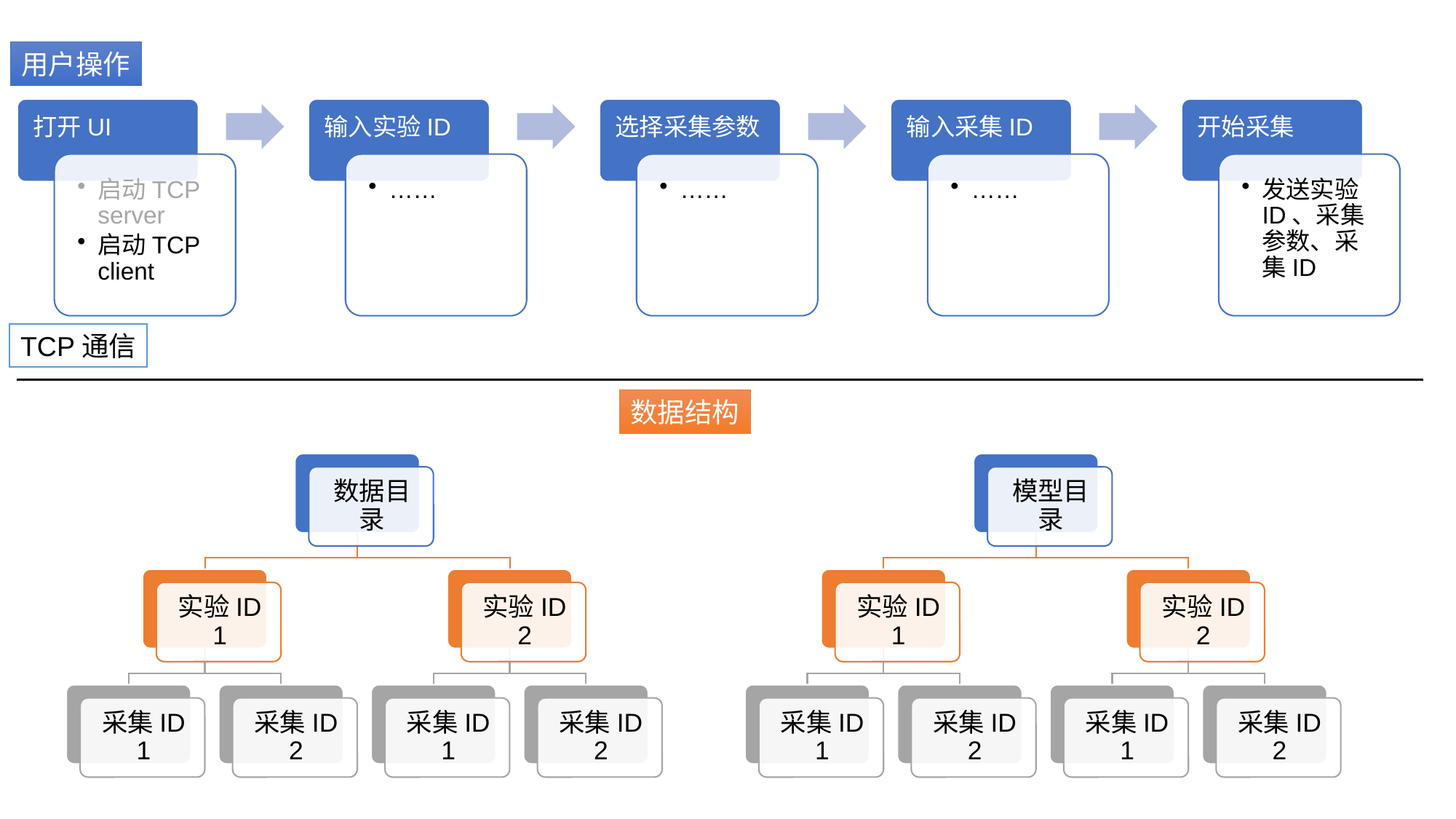

打开UI
启动TCP server
启动TCP client

输入实验ID
……

选择采集参数
……

输入采集ID
……

开始采集
发送实验ID、采集参数、采集ID
用户操作
TCP通信
数据结构
数据目录
实验ID 1
采集ID 1
采集ID 2
实验ID 2
采集ID 1
采集ID 2
模型目录
实验ID 1
采集ID 1
采集ID 2
实验ID 2
采集ID 1
采集ID 2